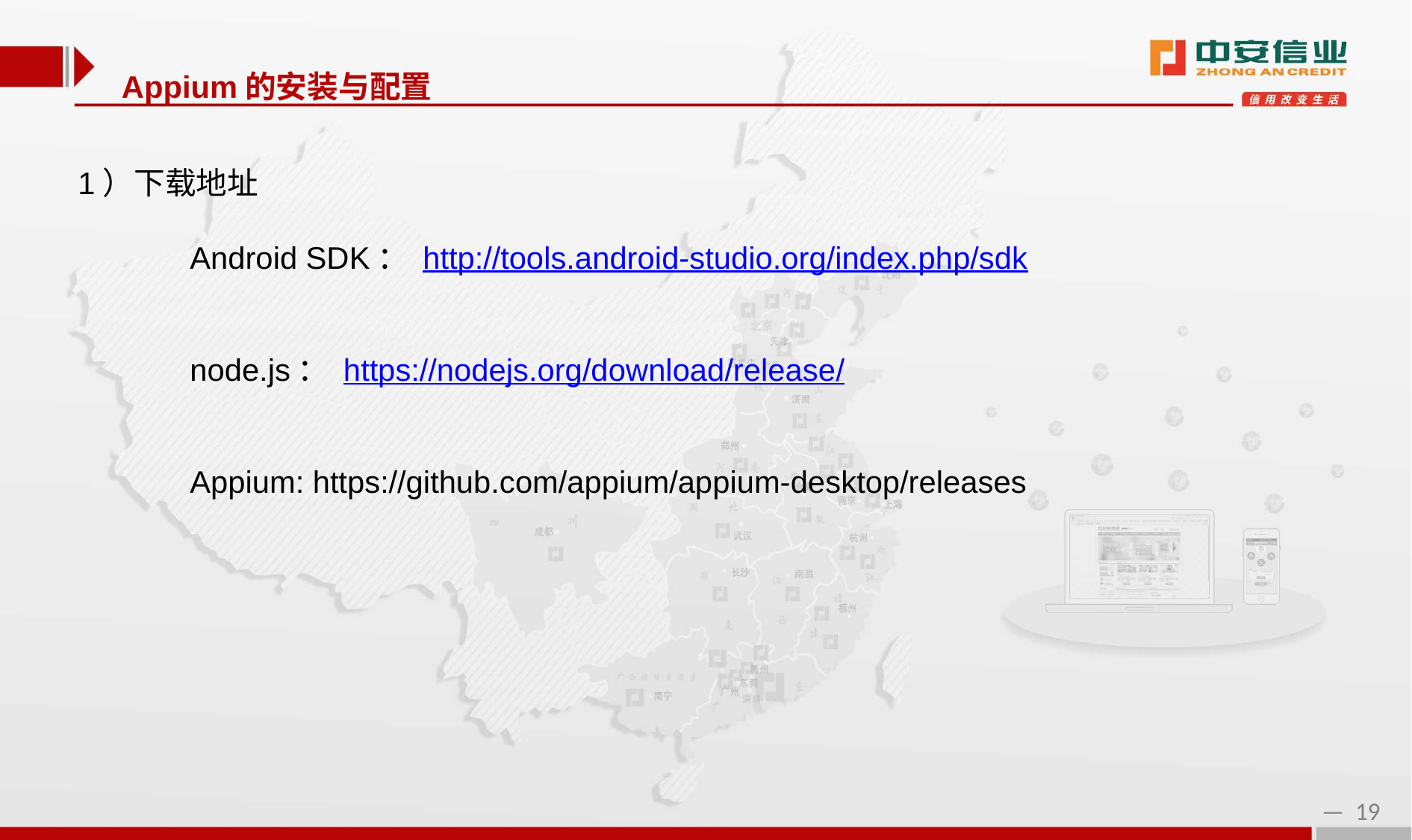

Appium的安装与配置
1）下载地址

	Android SDK： http://tools.android-studio.org/index.php/sdk

	node.js： https://nodejs.org/download/release/

	Appium: https://github.com/appium/appium-desktop/releases

—  19 —